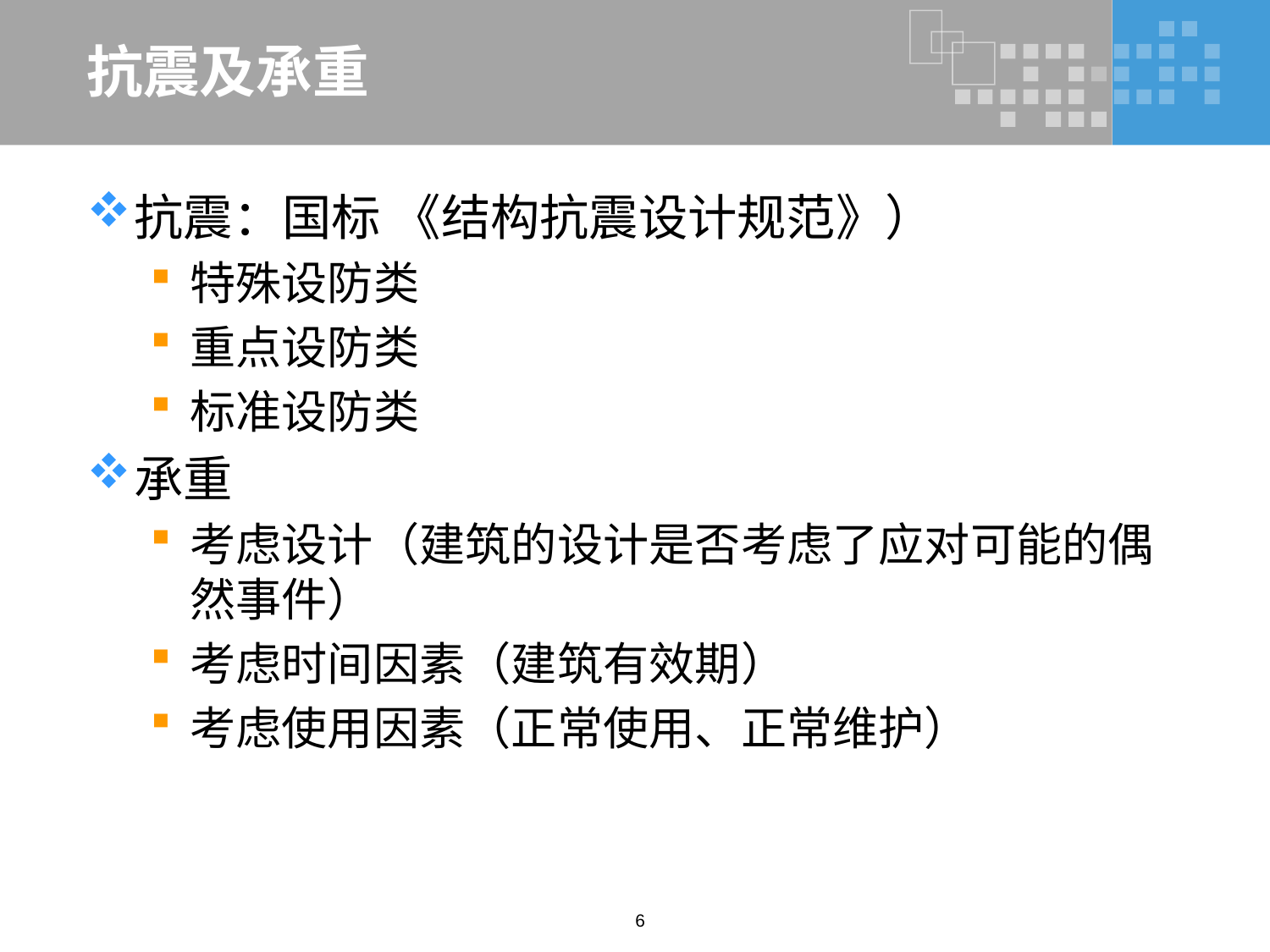

# 抗震及承重
抗震：国标 《结构抗震设计规范》）
特殊设防类
重点设防类
标准设防类
承重
考虑设计（建筑的设计是否考虑了应对可能的偶然事件）
考虑时间因素（建筑有效期）
考虑使用因素（正常使用、正常维护）

6